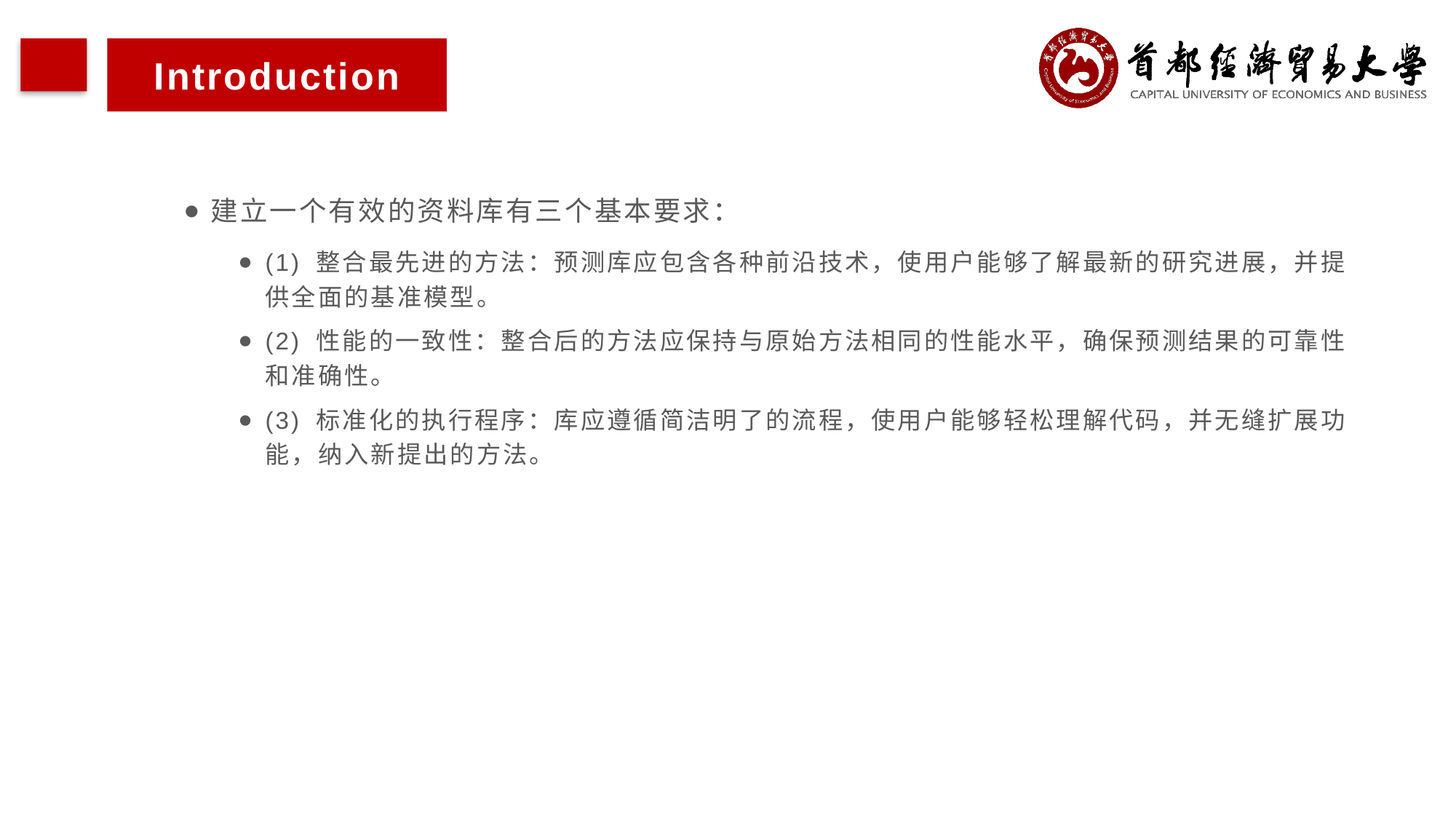

Introduction
建立一个有效的资料库有三个基本要求：
(1) 整合最先进的方法：预测库应包含各种前沿技术，使用户能够了解最新的研究进展，并提供全面的基准模型。
(2) 性能的一致性：整合后的方法应保持与原始方法相同的性能水平，确保预测结果的可靠性和准确性。
(3) 标准化的执行程序：库应遵循简洁明了的流程，使用户能够轻松理解代码，并无缝扩展功能，纳入新提出的方法。